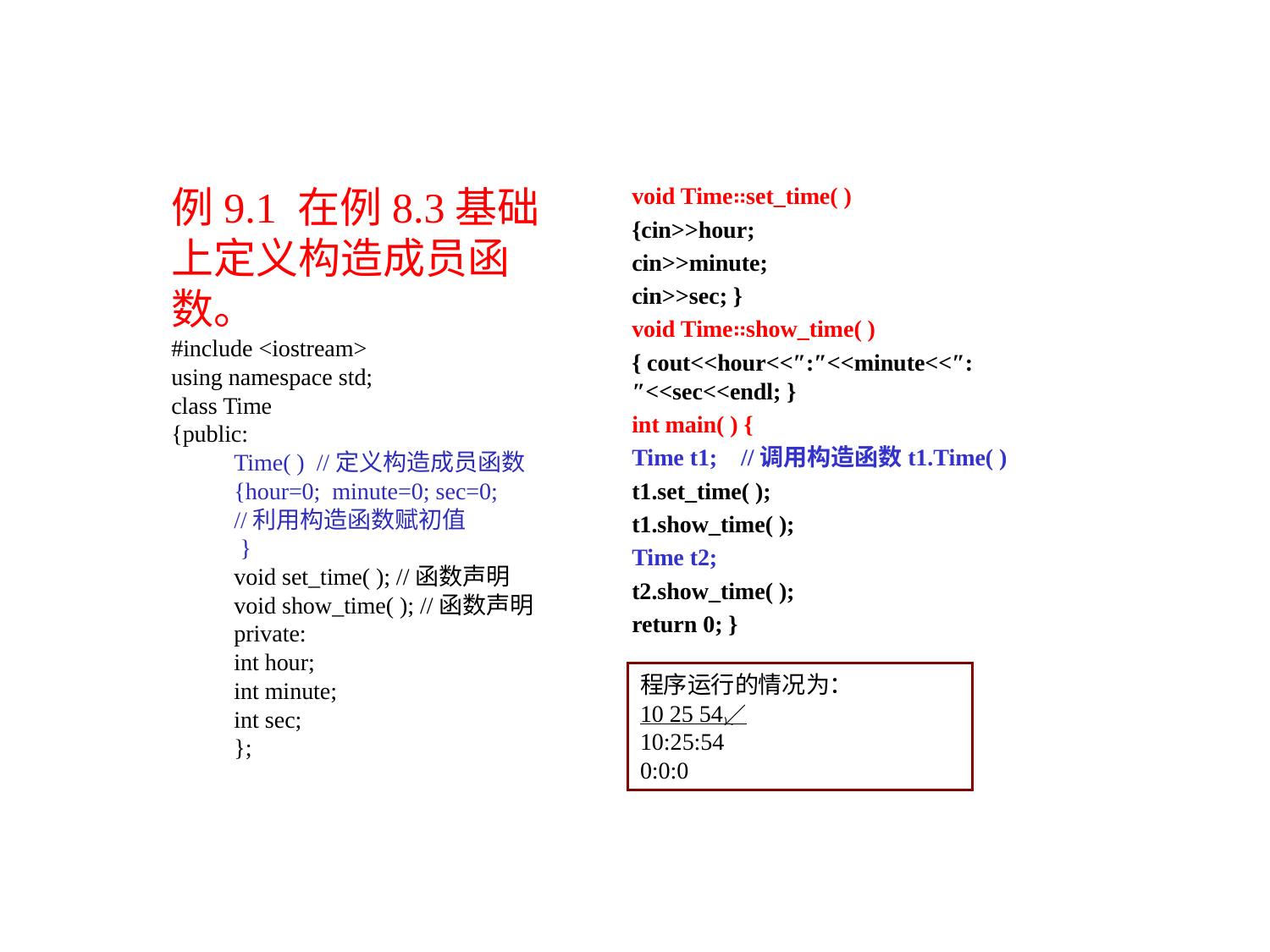

例9.1 在例8.3基础上定义构造成员函数。
#include <iostream>
using namespace std;
class Time
{public:
Time( )  //定义构造成员函数
{hour=0;  minute=0; sec=0;
//利用构造函数赋初值
 }
void set_time( ); //函数声明
void show_time( ); //函数声明
private:
int hour;
int minute;
int sec;
};

void Time∷set_time( )
{cin>>hour;
cin>>minute;
cin>>sec; }
void Time∷show_time( )
{ cout<<hour<<″:″<<minute<<″:″<<sec<<endl; }
int main( ) {
Time t1;    //调用构造函数t1.Time( )
t1.set_time( );
t1.show_time( );
Time t2;
t2.show_time( );
return 0; }
程序运行的情况为：
10 25 54↙
10:25:54
0:0:0